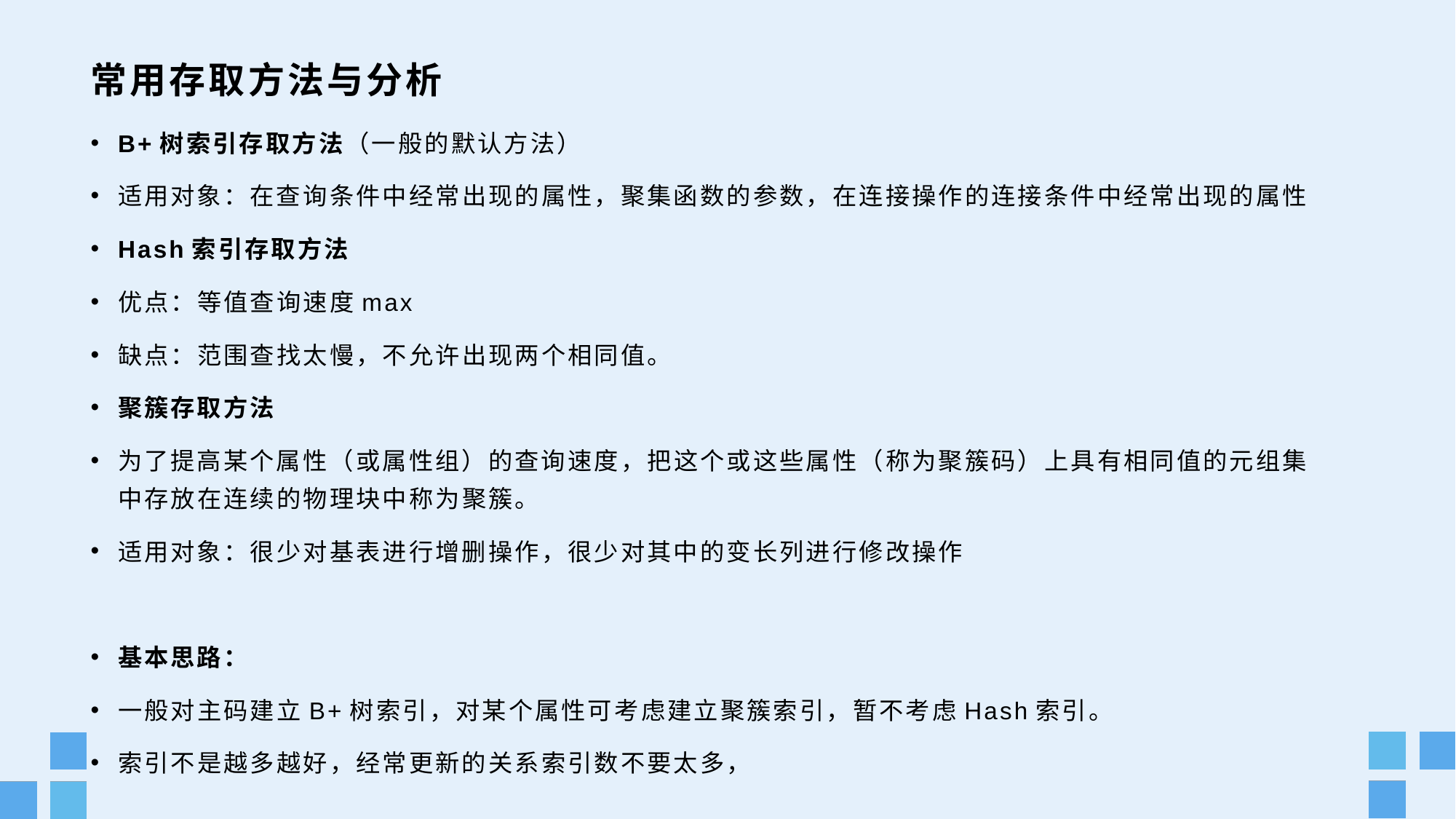

# 常用存取方法与分析
B+树索引存取方法（一般的默认方法）
适用对象：在查询条件中经常出现的属性，聚集函数的参数，在连接操作的连接条件中经常出现的属性
Hash索引存取方法
优点：等值查询速度max
缺点：范围查找太慢，不允许出现两个相同值。
聚簇存取方法
为了提高某个属性（或属性组）的查询速度，把这个或这些属性（称为聚簇码）上具有相同值的元组集中存放在连续的物理块中称为聚簇。
适用对象：很少对基表进行增删操作，很少对其中的变长列进行修改操作

基本思路：
一般对主码建立B+树索引，对某个属性可考虑建立聚簇索引，暂不考虑Hash索引。
索引不是越多越好，经常更新的关系索引数不要太多，